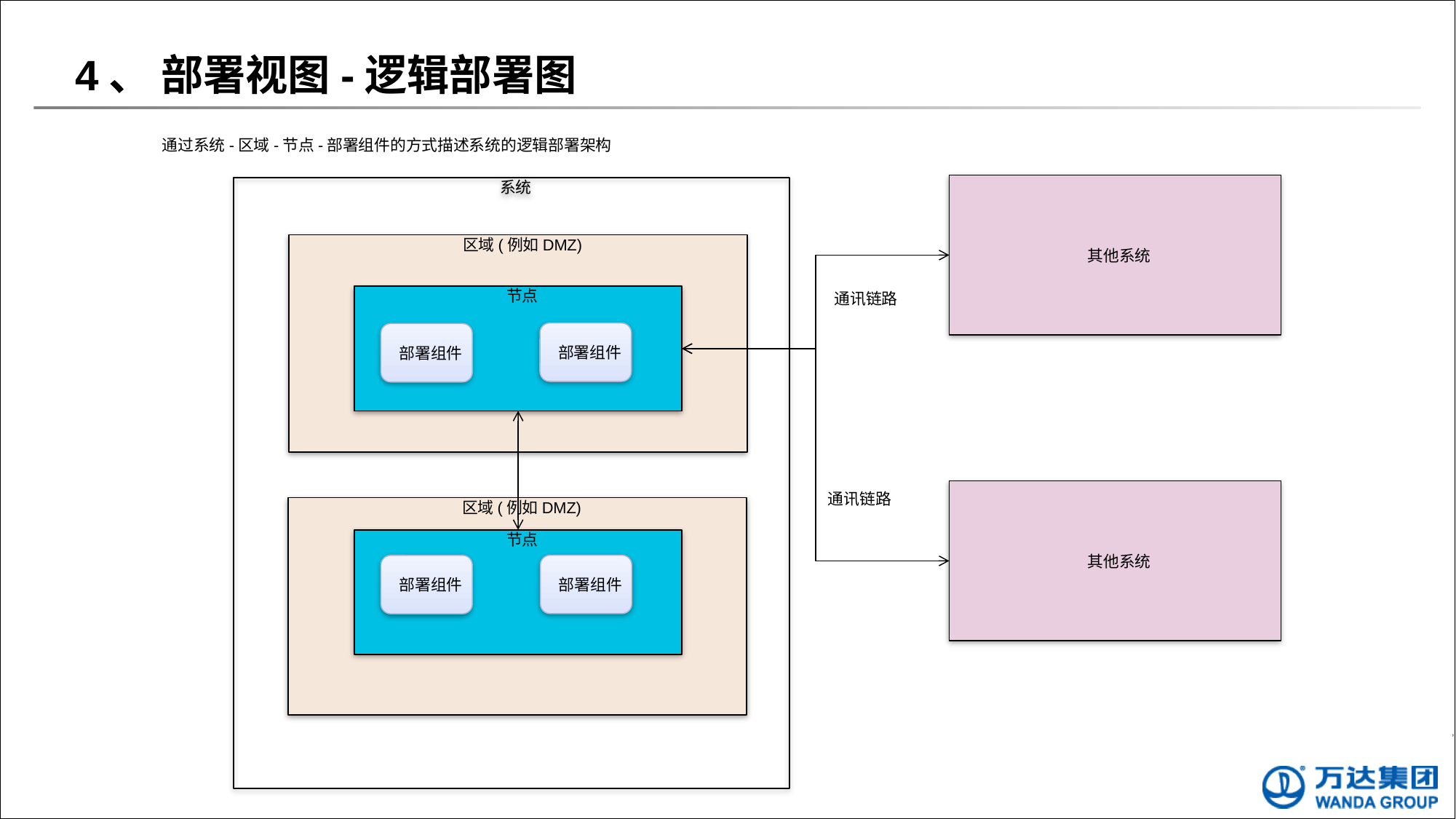

# 4、 部署视图-逻辑部署图
通过系统-区域-节点-部署组件的方式描述系统的逻辑部署架构
其他系统
系统
区域(例如DMZ)
通讯链路
节点
部署组件
部署组件
通讯链路
其他系统
区域(例如DMZ)
节点
部署组件
部署组件